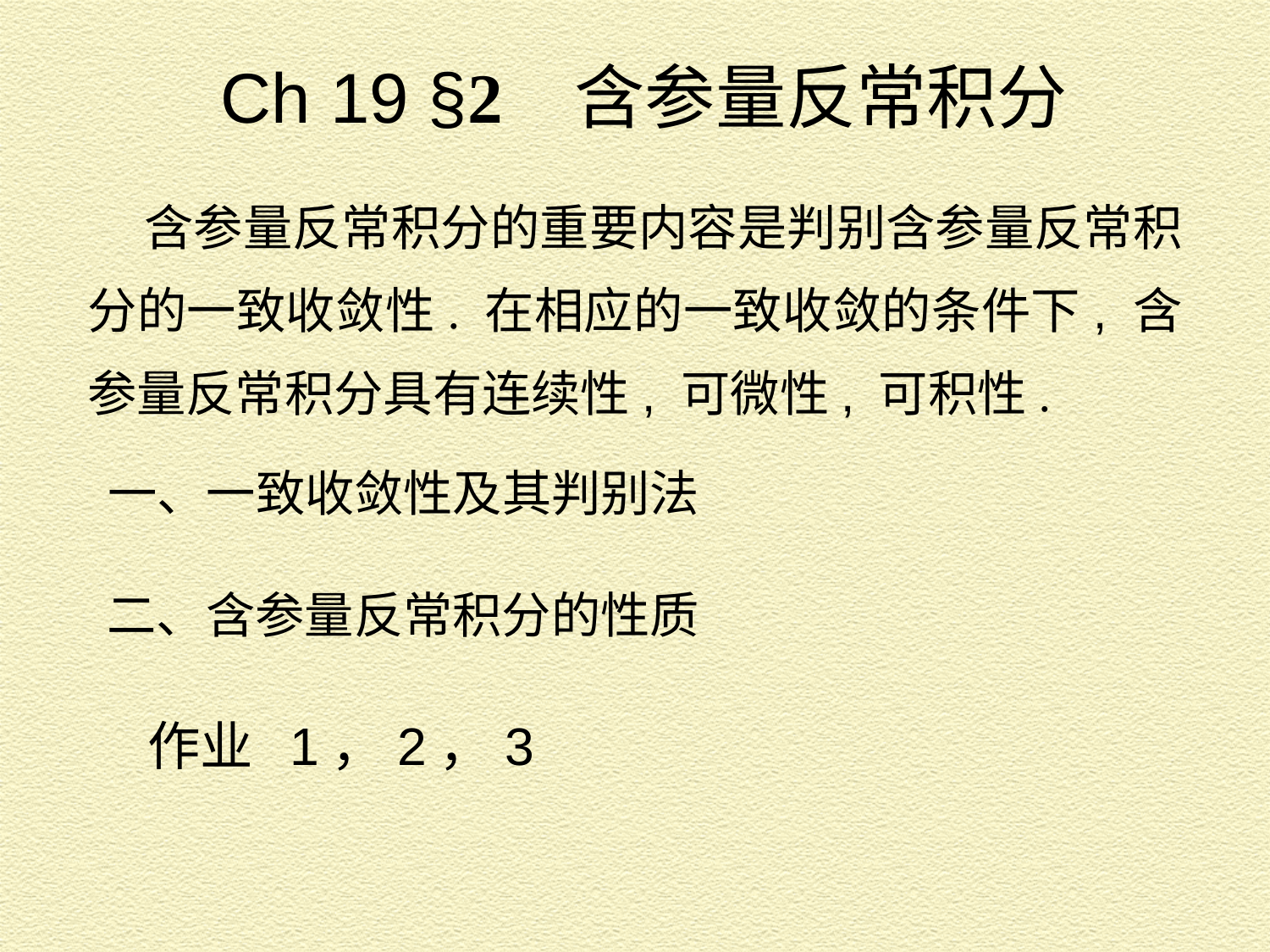

Ch 19 §2   含参量反常积分
    含参量反常积分的重要内容是判别含参量反常积分的一致收敛性. 在相应的一致收敛的条件下, 含参量反常积分具有连续性, 可微性, 可积性.
一、一致收敛性及其判别法
二、含参量反常积分的性质
    作业  1，2，3